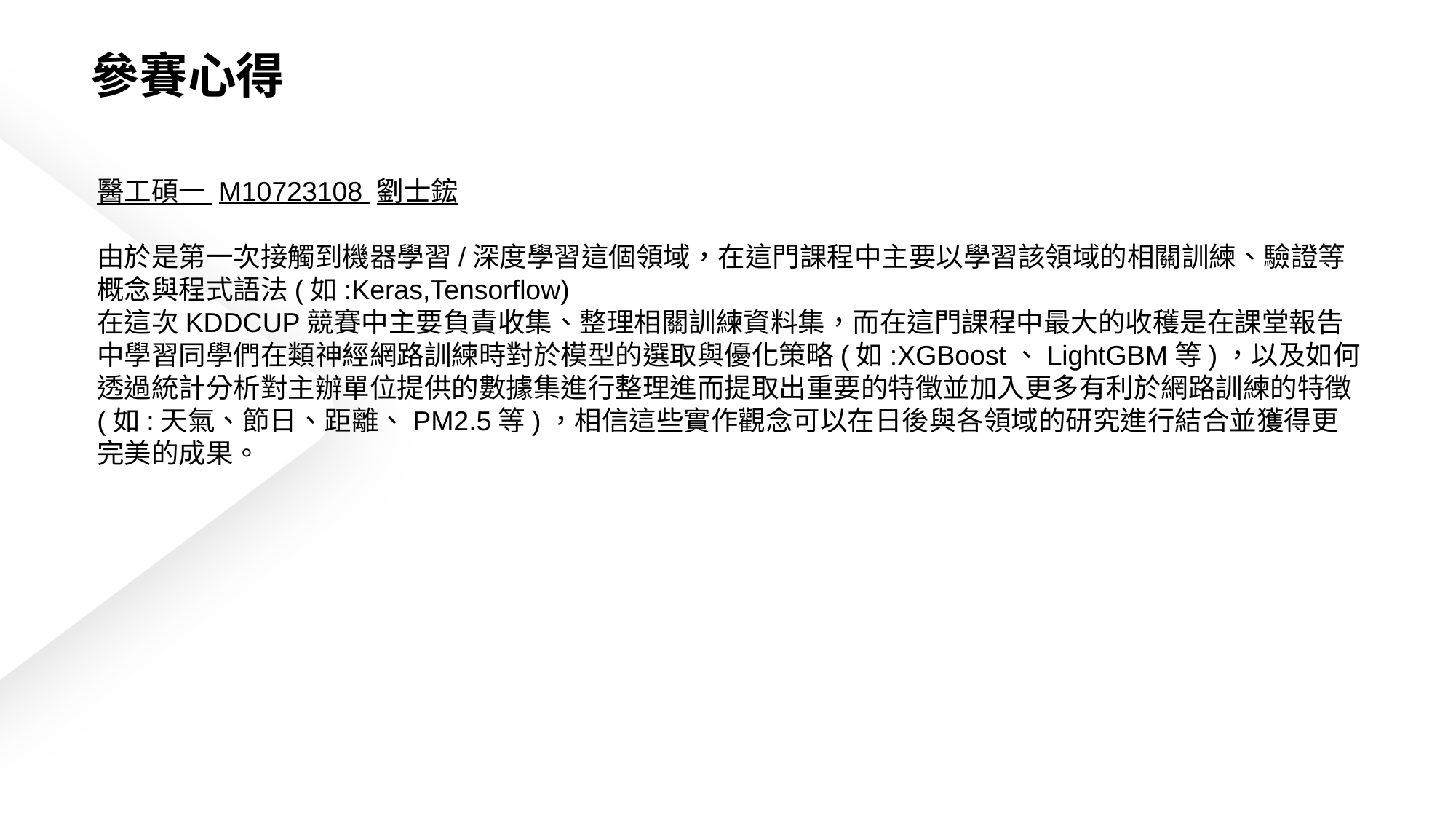

參賽心得
醫工碩一 M10723108 劉士鋐

由於是第一次接觸到機器學習/深度學習這個領域，在這門課程中主要以學習該領域的相關訓練、驗證等概念與程式語法(如:Keras,Tensorflow)
在這次KDDCUP競賽中主要負責收集、整理相關訓練資料集，而在這門課程中最大的收穫是在課堂報告中學習同學們在類神經網路訓練時對於模型的選取與優化策略(如:XGBoost、LightGBM等)，以及如何透過統計分析對主辦單位提供的數據集進行整理進而提取出重要的特徵並加入更多有利於網路訓練的特徵(如:天氣、節日、距離、PM2.5等)，相信這些實作觀念可以在日後與各領域的研究進行結合並獲得更完美的成果。